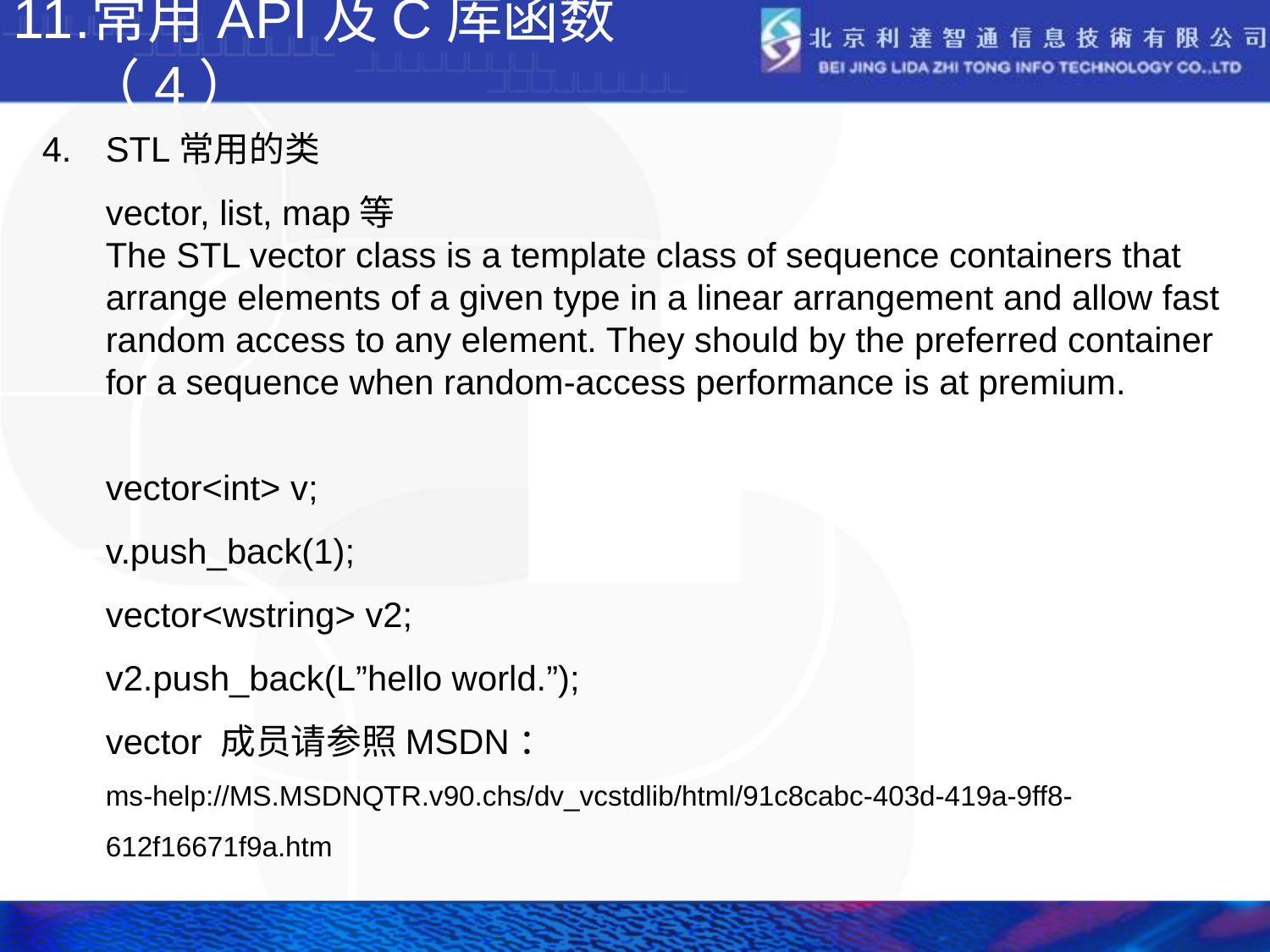

# 常用API及C库函数（4）
STL常用的类
	vector, list, map等
	The STL vector class is a template class of sequence containers that arrange elements of a given type in a linear arrangement and allow fast random access to any element. They should by the preferred container for a sequence when random-access performance is at premium.

	vector<int> v;
	v.push_back(1);
	vector<wstring> v2;
	v2.push_back(L”hello world.”);
	vector 成员请参照MSDN：
	ms-help://MS.MSDNQTR.v90.chs/dv_vcstdlib/html/91c8cabc-403d-419a-9ff8-612f16671f9a.htm